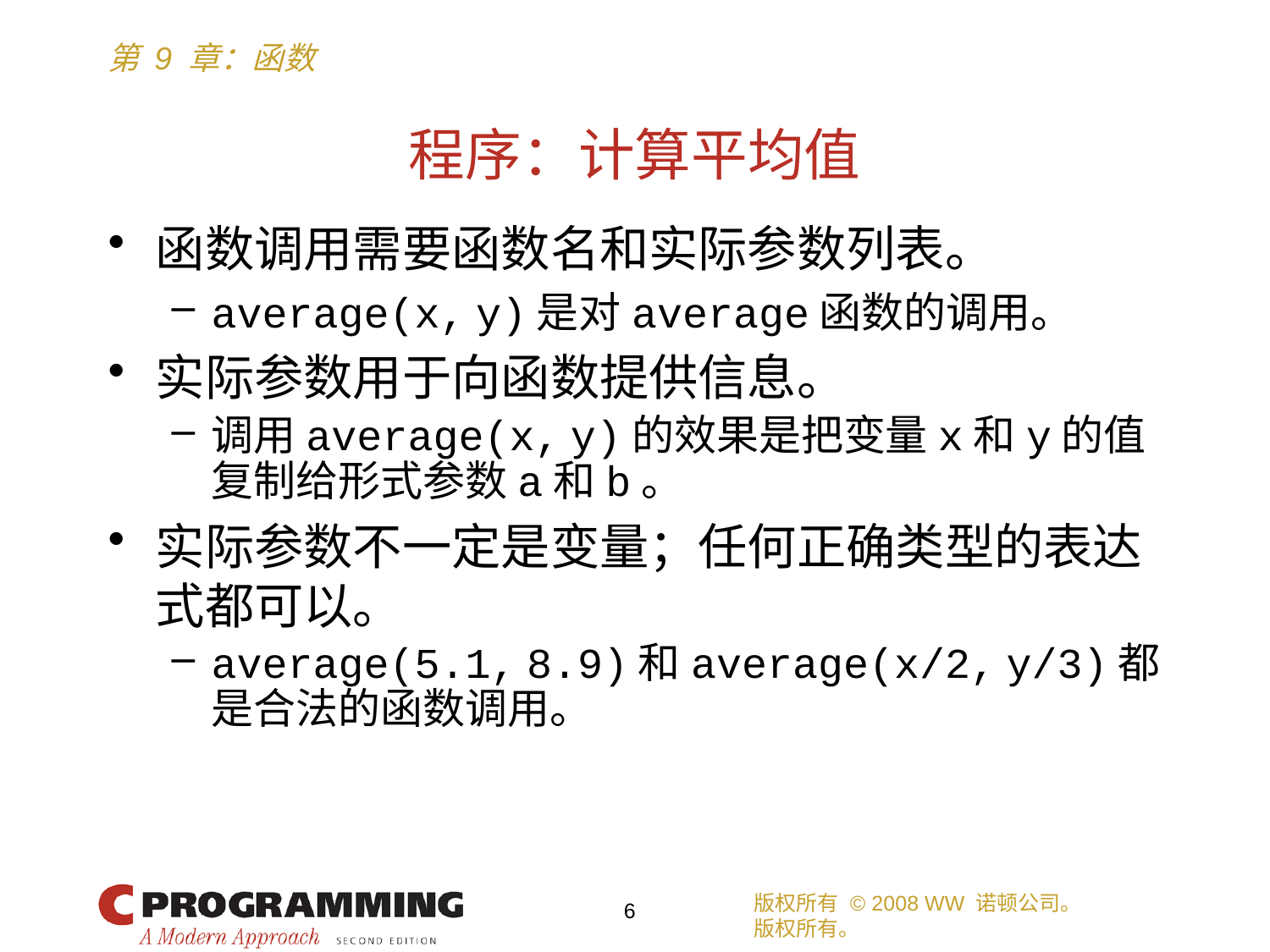

# 程序：计算平均值
函数调用需要函数名和实际参数列表。
average(x, y)是对average函数的调用。
实际参数用于向函数提供信息。
调用average(x, y)的效果是把变量x和y的值复制给形式参数a和b。
实际参数不一定是变量；任何正确类型的表达式都可以。
average(5.1, 8.9)和average(x/2, y/3)都是合法的函数调用。
版权所有 © 2008 WW 诺顿公司。
版权所有。
6